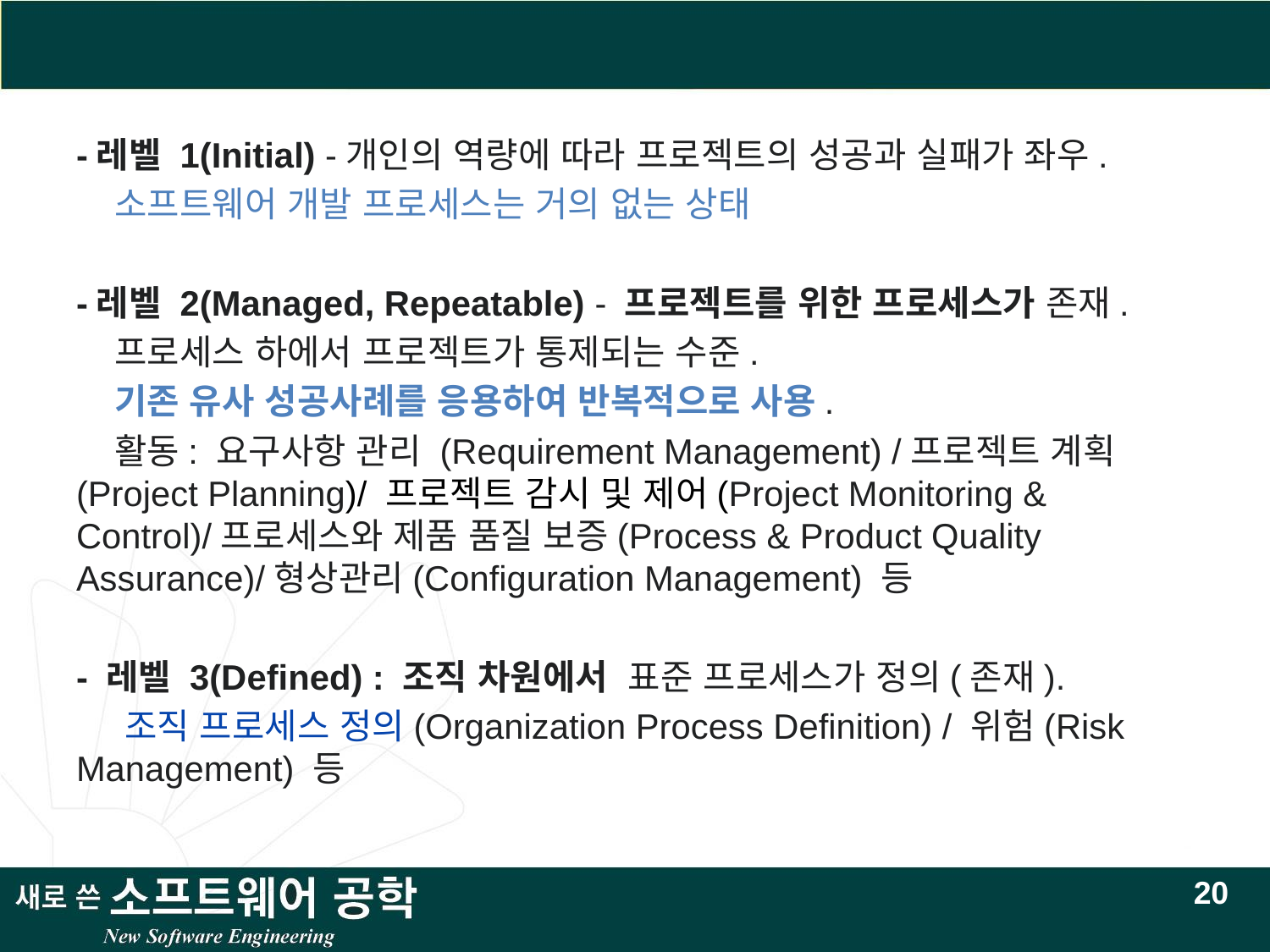

#
-레벨 1(Initial) -개인의 역량에 따라 프로젝트의 성공과 실패가 좌우.
   소프트웨어 개발 프로세스는 거의 없는 상태

-레벨 2(Managed, Repeatable) - 프로젝트를 위한 프로세스가 존재.
   프로세스 하에서 프로젝트가 통제되는 수준.
   기존 유사 성공사례를 응용하여 반복적으로 사용.
   활동: 요구사항 관리 (Requirement Management) /프로젝트 계획(Project Planning)/ 프로젝트 감시 및 제어(Project Monitoring & Control)/프로세스와 제품 품질 보증(Process & Product Quality Assurance)/형상관리(Configuration Management) 등

- 레벨 3(Defined) : 조직 차원에서  표준 프로세스가 정의(존재).
    조직 프로세스 정의(Organization Process Definition) / 위험(Risk Management) 등

20